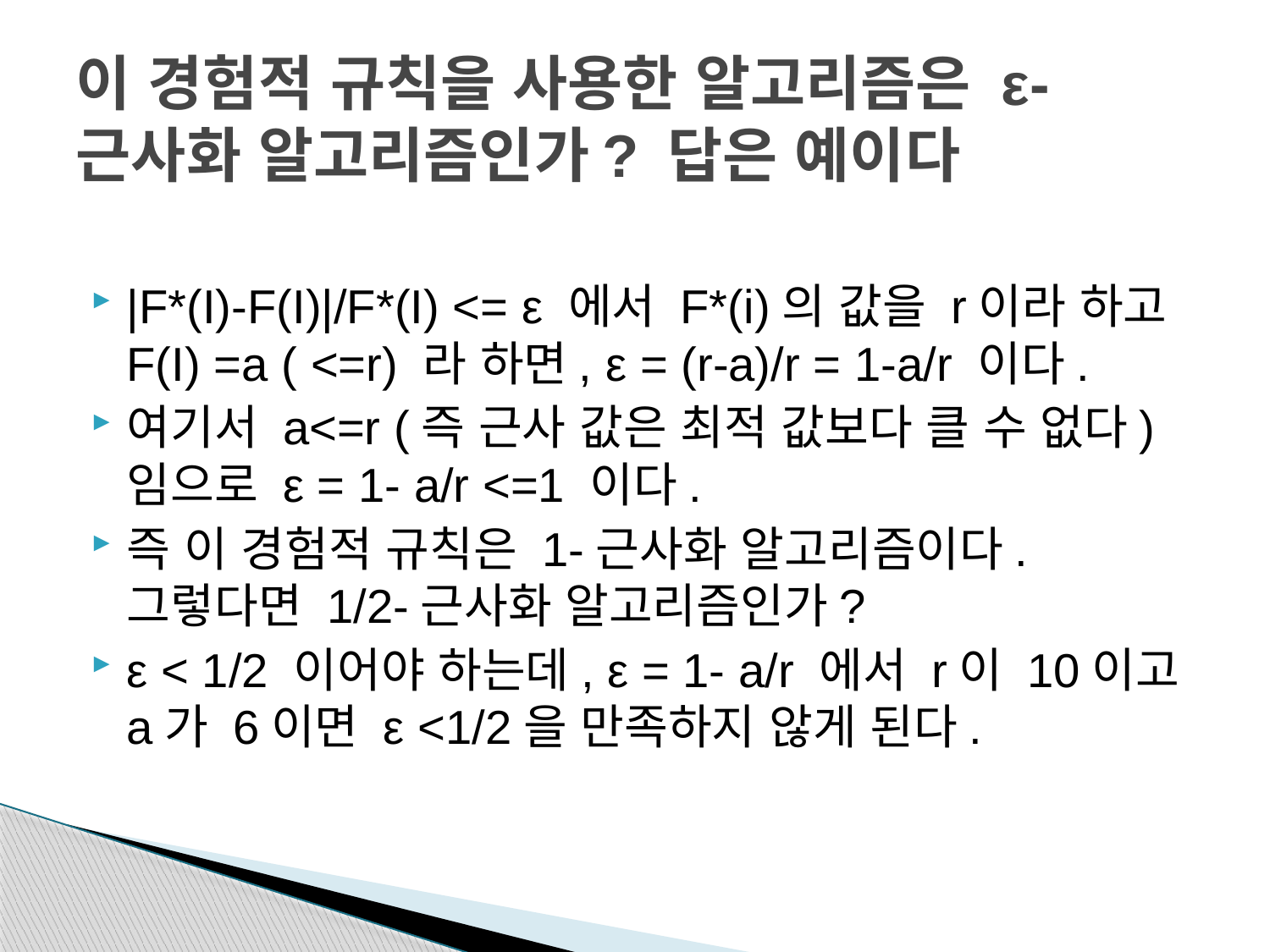

# 이 경험적 규칙을 사용한 알고리즘은 ε-근사화 알고리즘인가? 답은 예이다

|F*(I)-F(I)|/F*(I) <= ε 에서 F*(i)의 값을 r이라 하고 F(I) =a ( <=r) 라 하면, ε = (r-a)/r = 1-a/r 이다.
여기서 a<=r (즉 근사 값은 최적 값보다 클 수 없다) 임으로 ε = 1- a/r <=1 이다.
즉 이 경험적 규칙은 1-근사화 알고리즘이다. 그렇다면 1/2-근사화 알고리즘인가?
ε < 1/2 이어야 하는데, ε = 1- a/r 에서 r이 10이고 a가 6이면 ε <1/2을 만족하지 않게 된다.